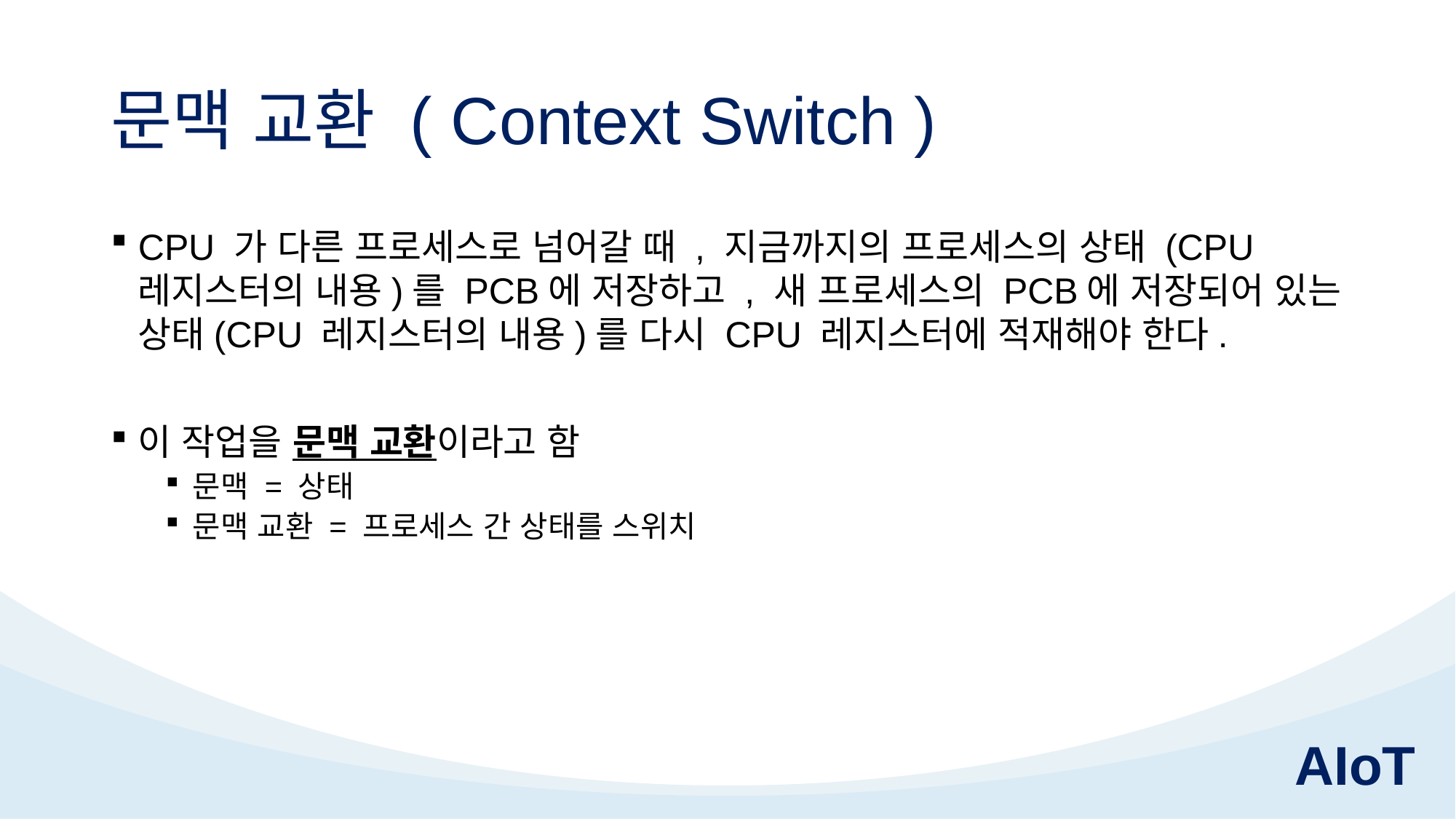

# 문맥 교환 ( Context Switch )
CPU 가 다른 프로세스로 넘어갈 때 , 지금까지의 프로세스의 상태 (CPU 레지스터의 내용)를 PCB에 저장하고 , 새 프로세스의 PCB에 저장되어 있는 상태(CPU 레지스터의 내용)를 다시 CPU 레지스터에 적재해야 한다.

이 작업을 문맥 교환이라고 함
문맥 = 상태
문맥 교환 = 프로세스 간 상태를 스위치